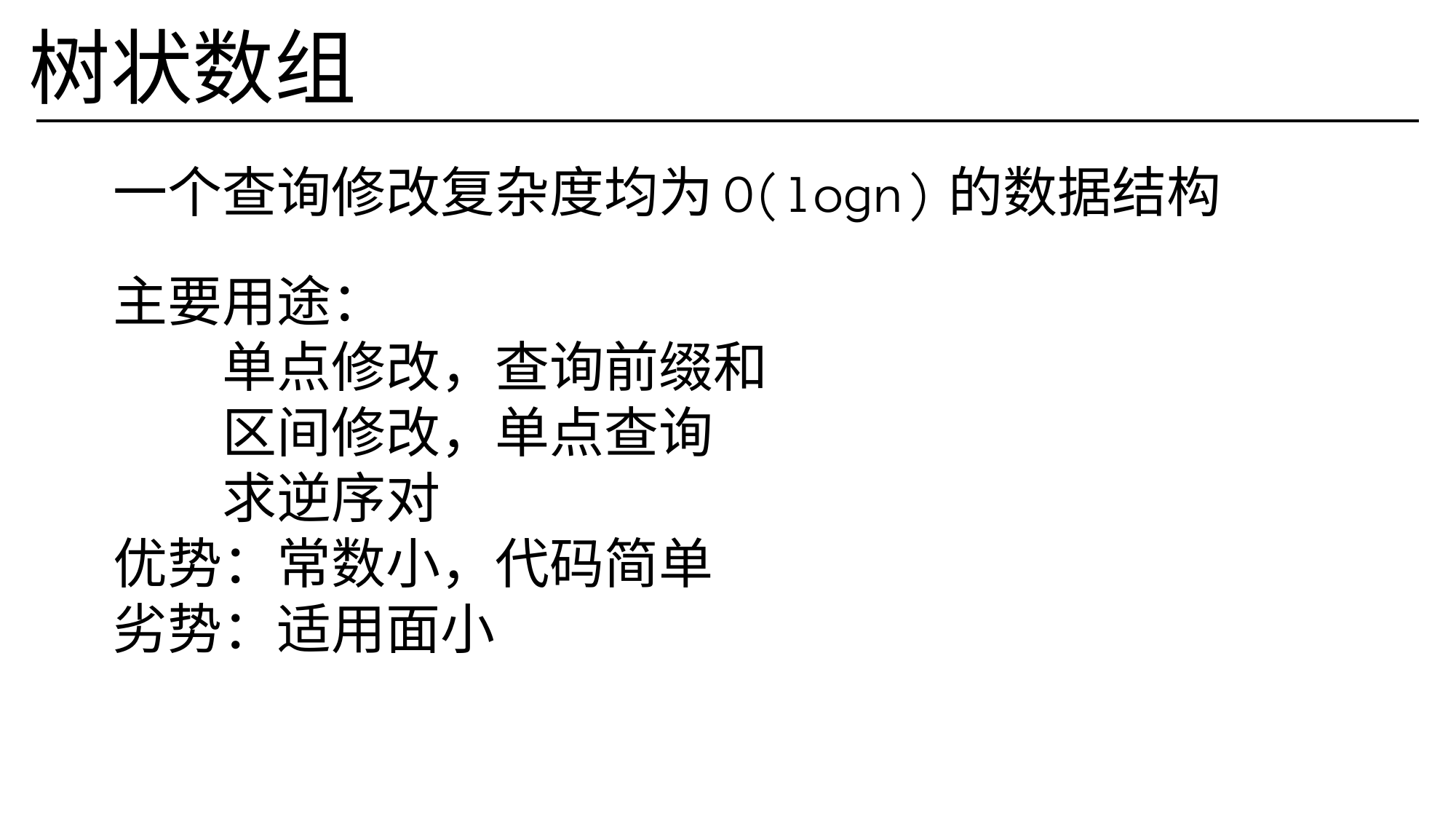

树状数组
一个查询修改复杂度均为O(logn)的数据结构
主要用途：
	单点修改，查询前缀和
	区间修改，单点查询
	求逆序对
优势：常数小，代码简单
劣势：适用面小